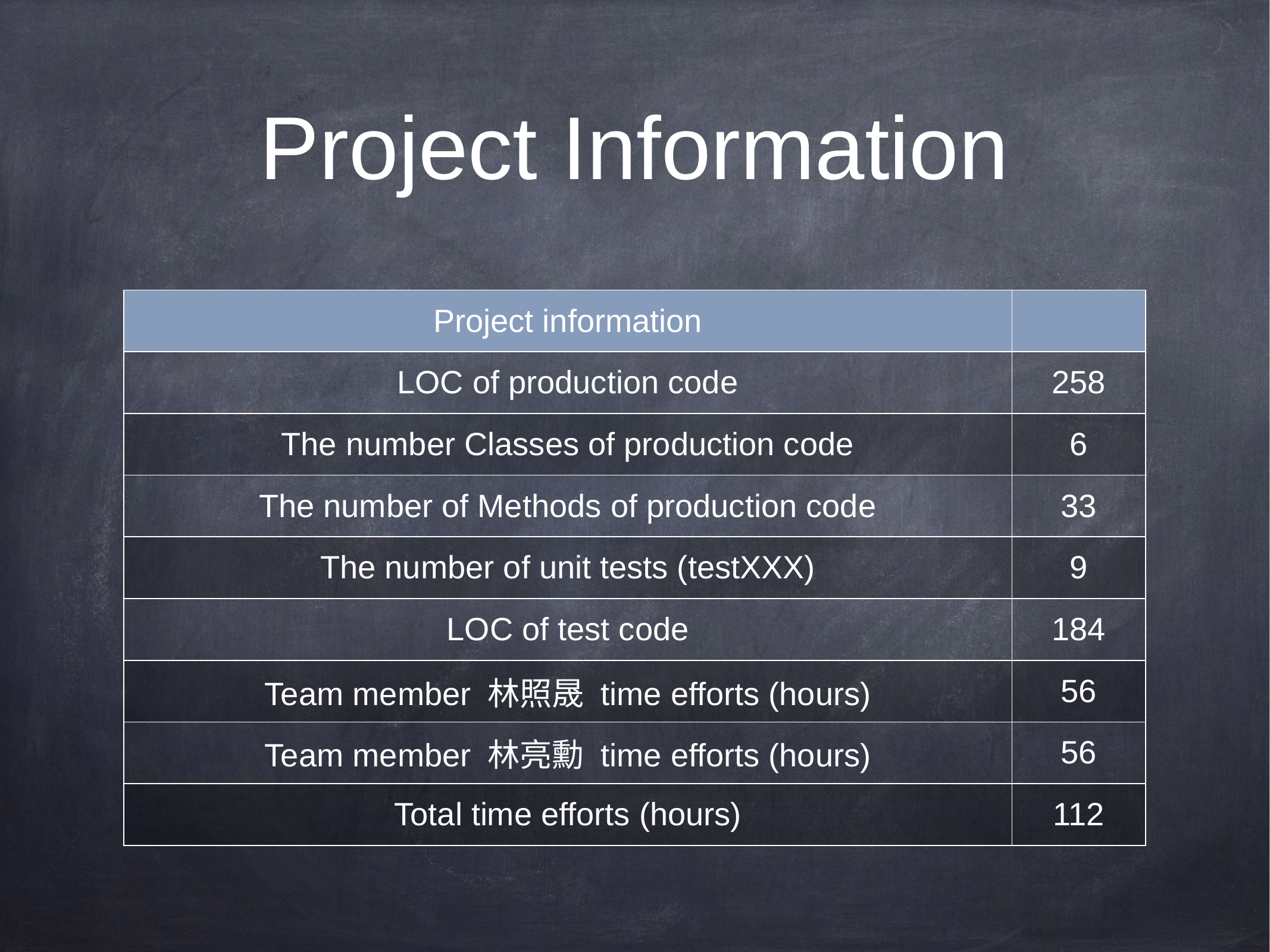

# Project Information
| Project information |  |
| --- | --- |
| LOC of production code | 258 |
| The number Classes of production code | 6 |
| The number of Methods of production code | 33 |
| The number of unit tests (testXXX) | 9 |
| LOC of test code | 184 |
| Team member 林照晟 time efforts (hours) | 56 |
| Team member 林亮勳 time efforts (hours) | 56 |
| Total time efforts (hours) | 112 |
29